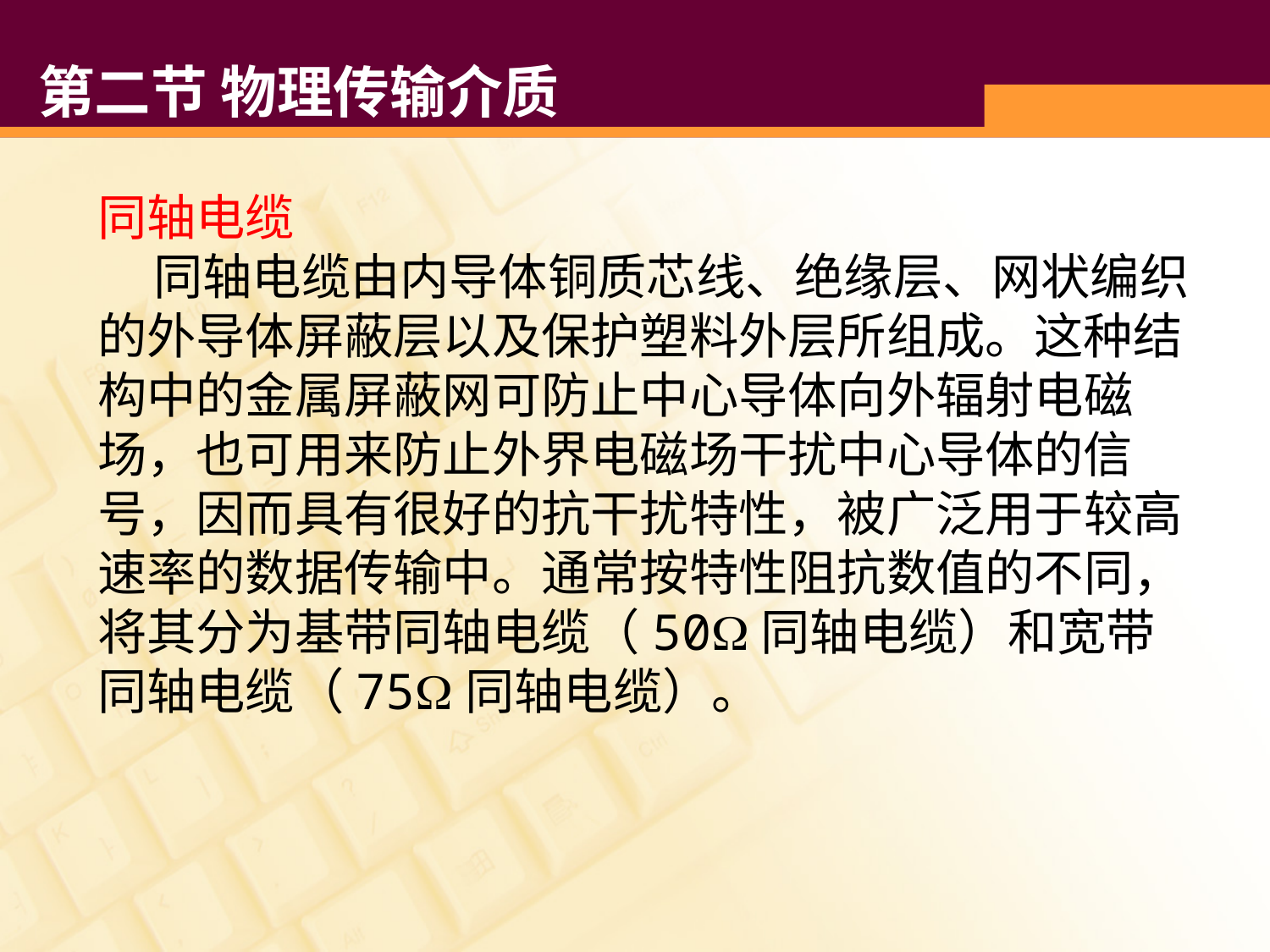

# 第二节 物理传输介质
同轴电缆
    同轴电缆由内导体铜质芯线、绝缘层、网状编织的外导体屏蔽层以及保护塑料外层所组成。这种结构中的金属屏蔽网可防止中心导体向外辐射电磁场，也可用来防止外界电磁场干扰中心导体的信号，因而具有很好的抗干扰特性，被广泛用于较高速率的数据传输中。通常按特性阻抗数值的不同，将其分为基带同轴电缆（50Ω同轴电缆）和宽带同轴电缆（75Ω同轴电缆）。